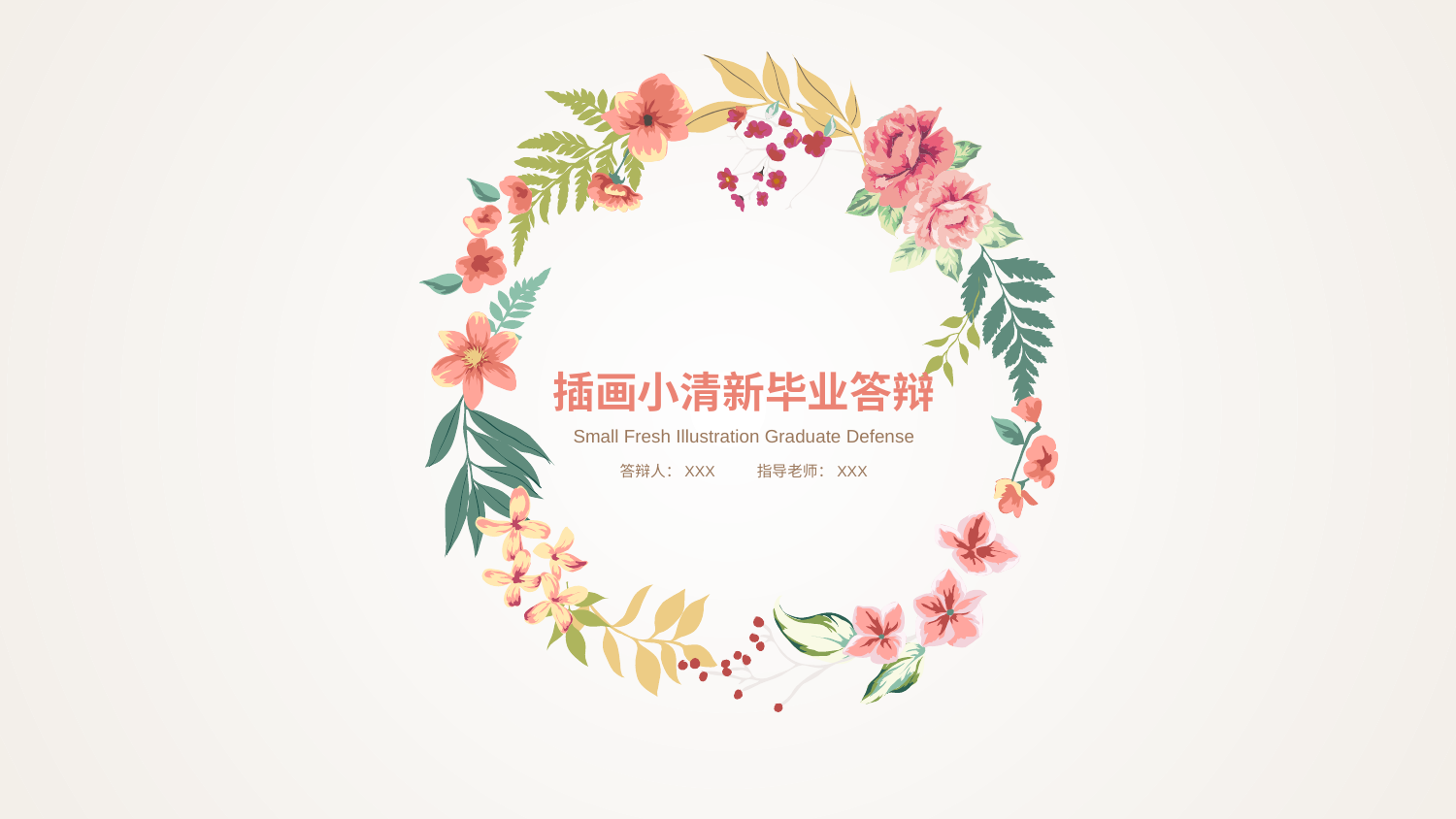

插画小清新毕业答辩
Small Fresh Illustration Graduate Defense
答辩人：XXX
指导老师：XXX